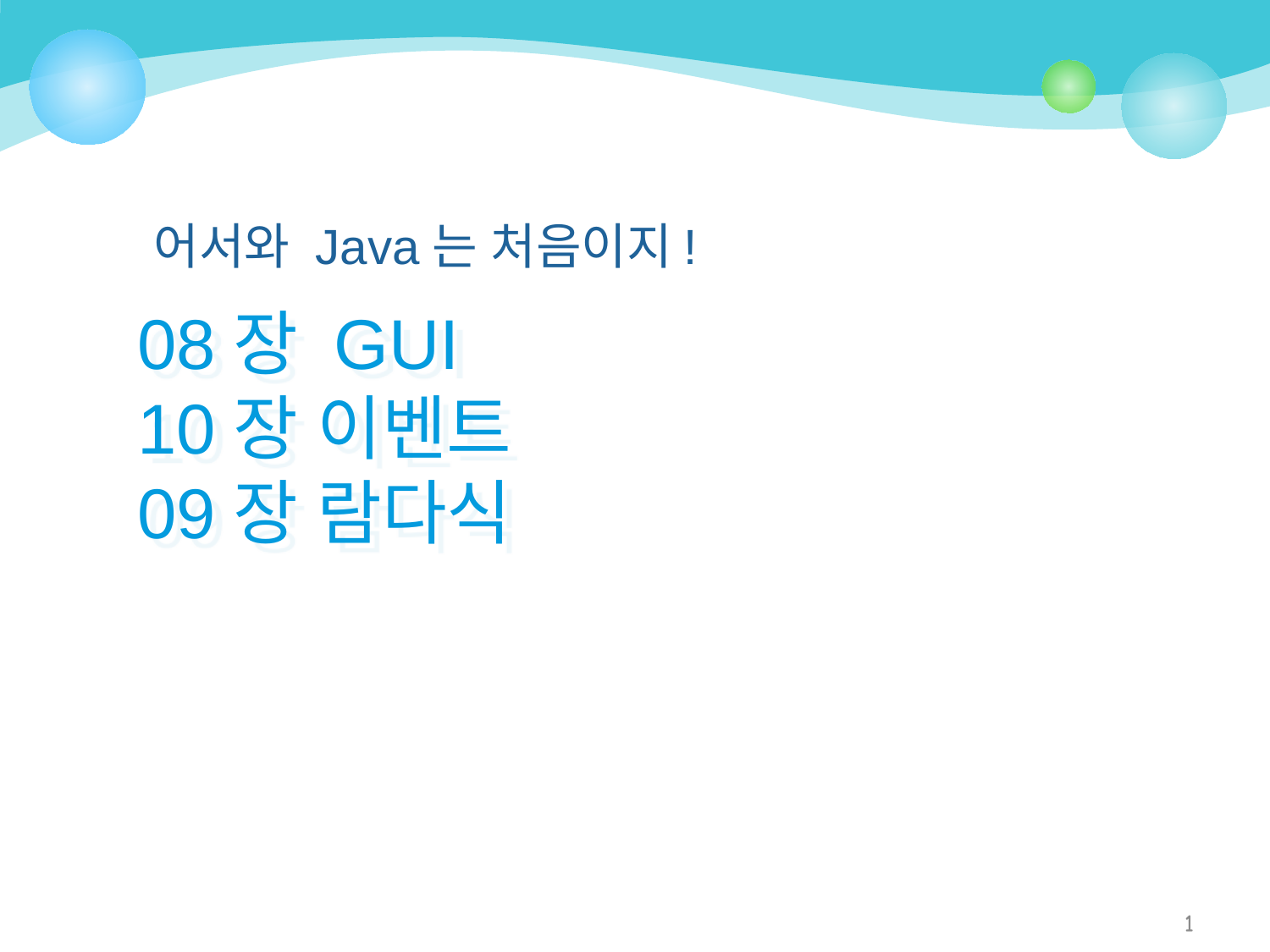

어서와 Java는 처음이지!
08장 GUI
10장 이벤트
09장 람다식
1